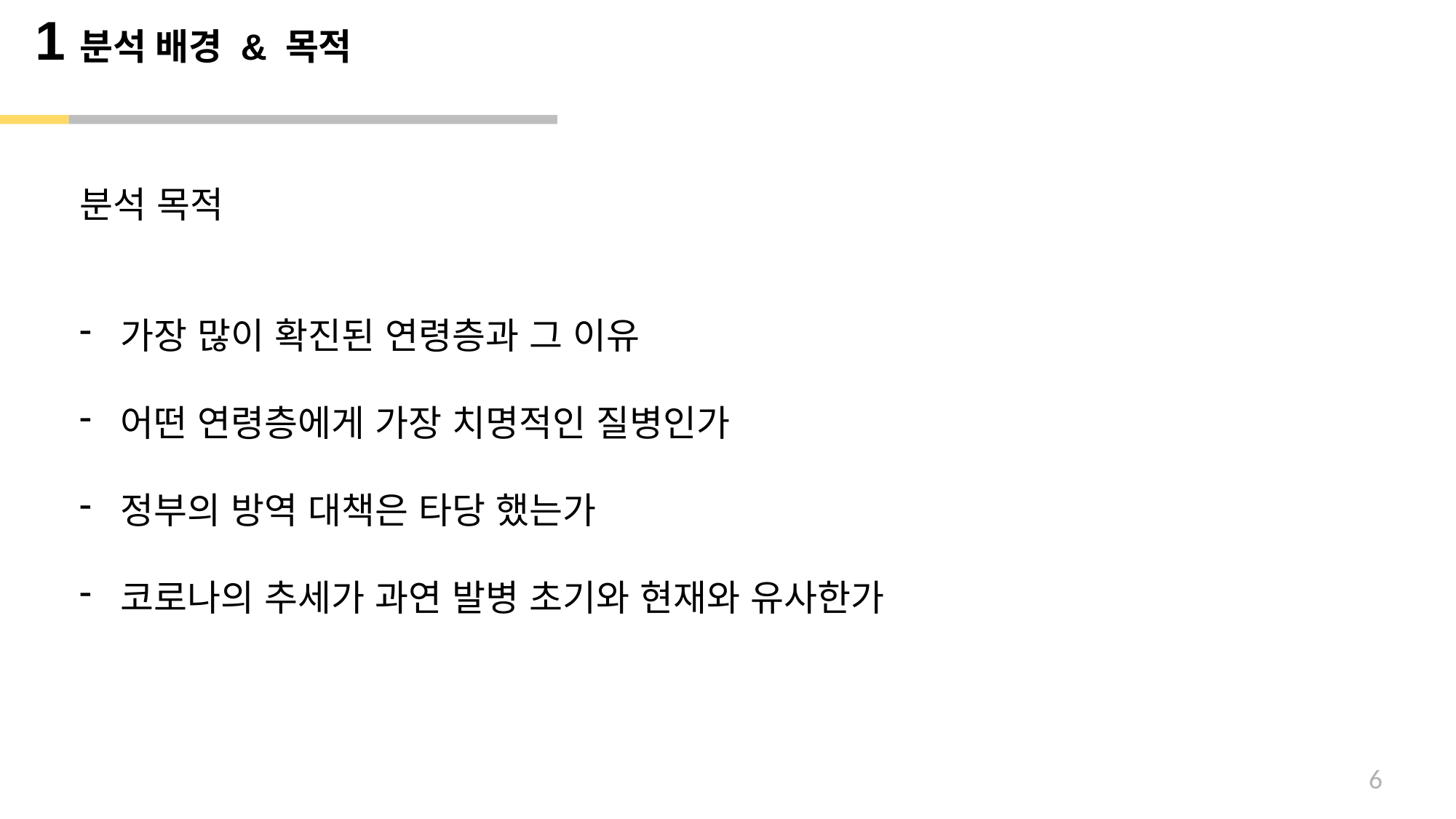

# 분석 배경 & 목적
1

분석 목적

가장 많이 확진된 연령층과 그 이유

어떤 연령층에게 가장 치명적인 질병인가

정부의 방역 대책은 타당 했는가

코로나의 추세가 과연 발병 초기와 현재와 유사한가

6